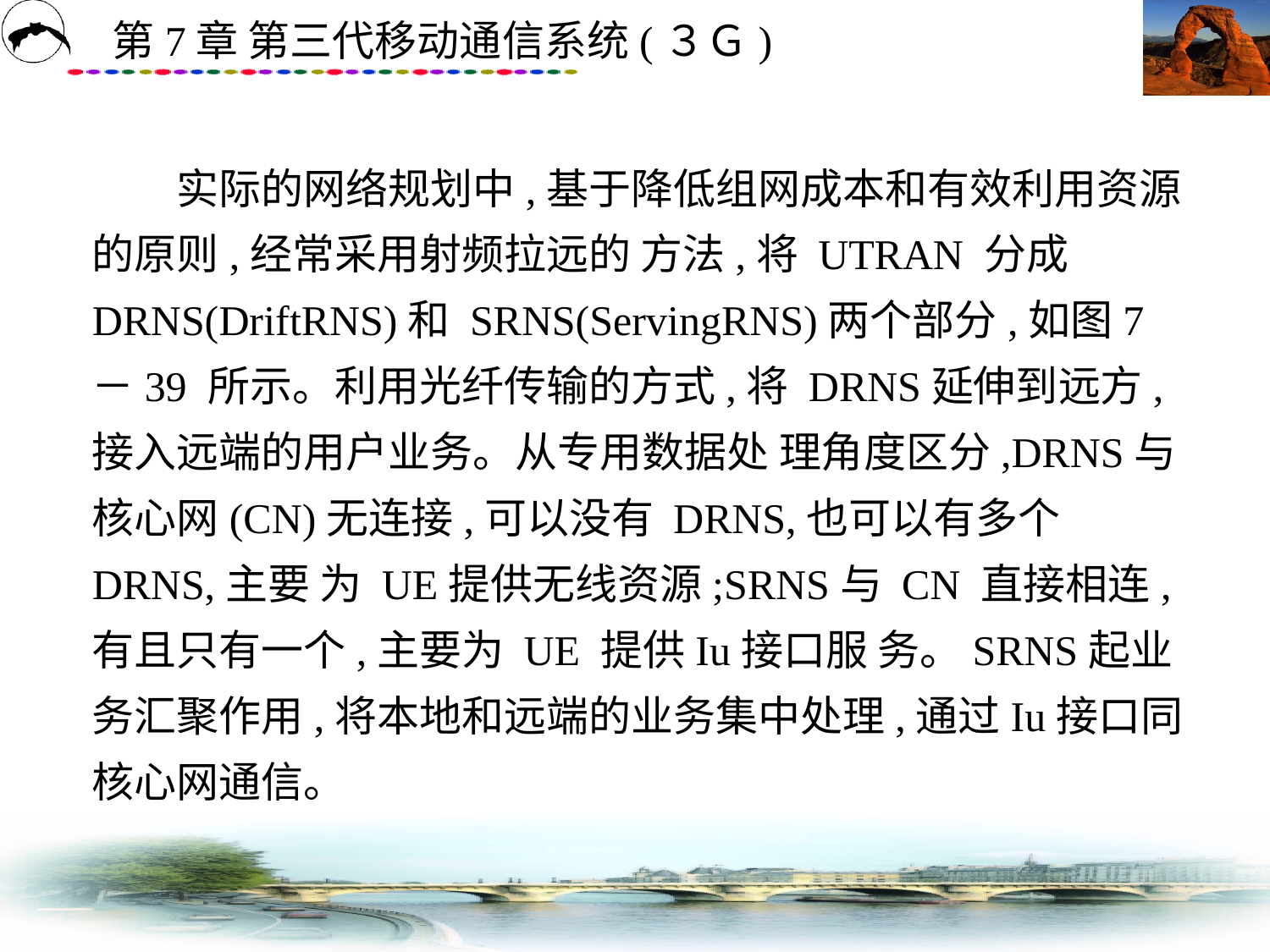

# 实际的网络规划中,基于降低组网成本和有效利用资源的原则,经常采用射频拉远的 方法,将 UTRAN 分成 DRNS(DriftRNS)和 SRNS(ServingRNS)两个部分,如图7－39 所示。利用光纤传输的方式,将 DRNS延伸到远方,接入远端的用户业务。从专用数据处 理角度区分,DRNS与核心网(CN)无连接,可以没有 DRNS,也可以有多个 DRNS,主要 为 UE提供无线资源;SRNS与 CN 直接相连,有且只有一个,主要为 UE 提供Iu接口服 务。SRNS起业务汇聚作用,将本地和远端的业务集中处理,通过Iu接口同核心网通信。